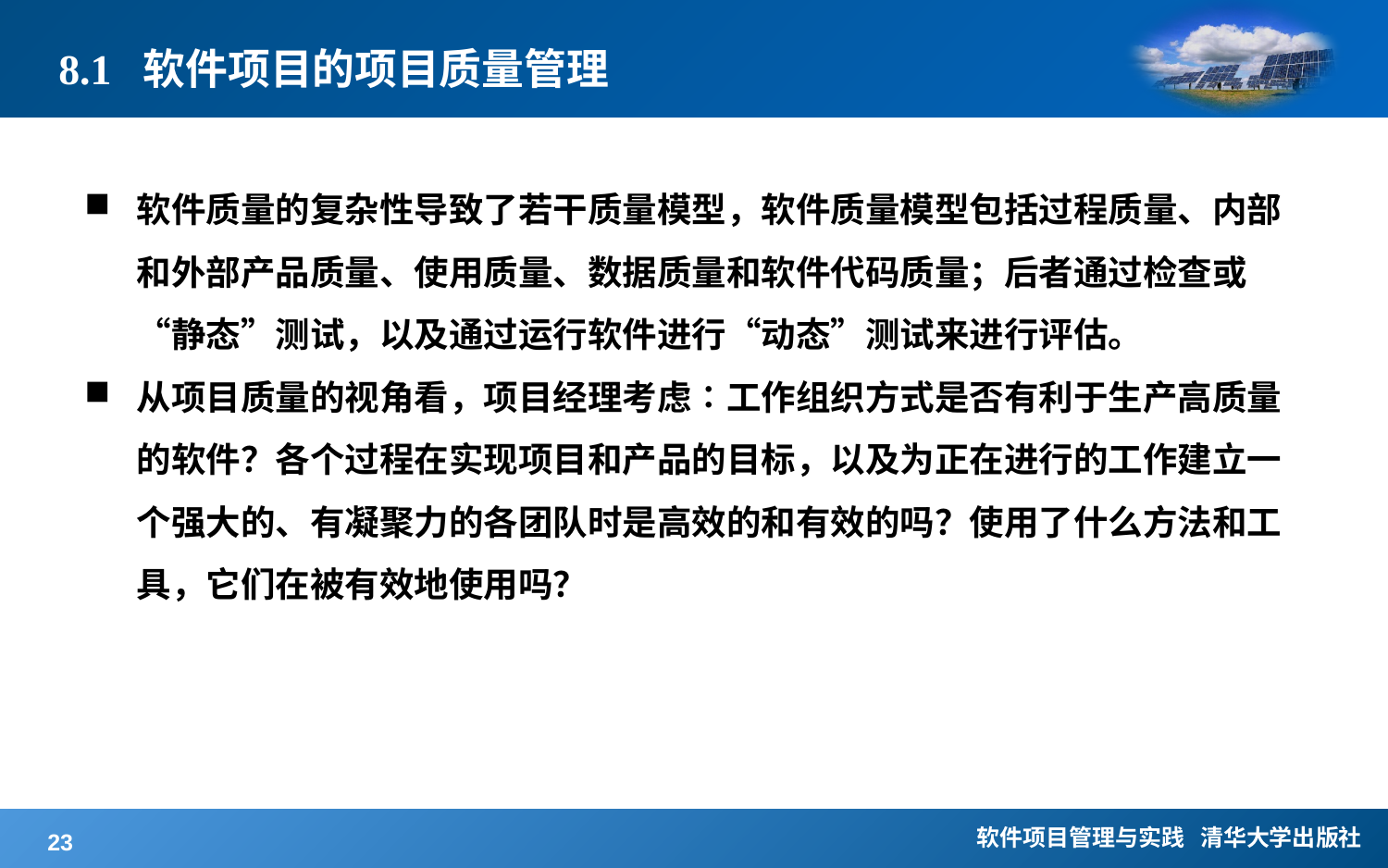

# 8.1  软件项目的项目质量管理
软件质量的复杂性导致了若干质量模型，软件质量模型包括过程质量、内部和外部产品质量、使用质量、数据质量和软件代码质量；后者通过检查或“静态”测试，以及通过运行软件进行“动态”测试来进行评估。
从项目质量的视角看，项目经理考虑∶工作组织方式是否有利于生产高质量的软件？各个过程在实现项目和产品的目标，以及为正在进行的工作建立一个强大的、有凝聚力的各团队时是高效的和有效的吗？使用了什么方法和工具，它们在被有效地使用吗？